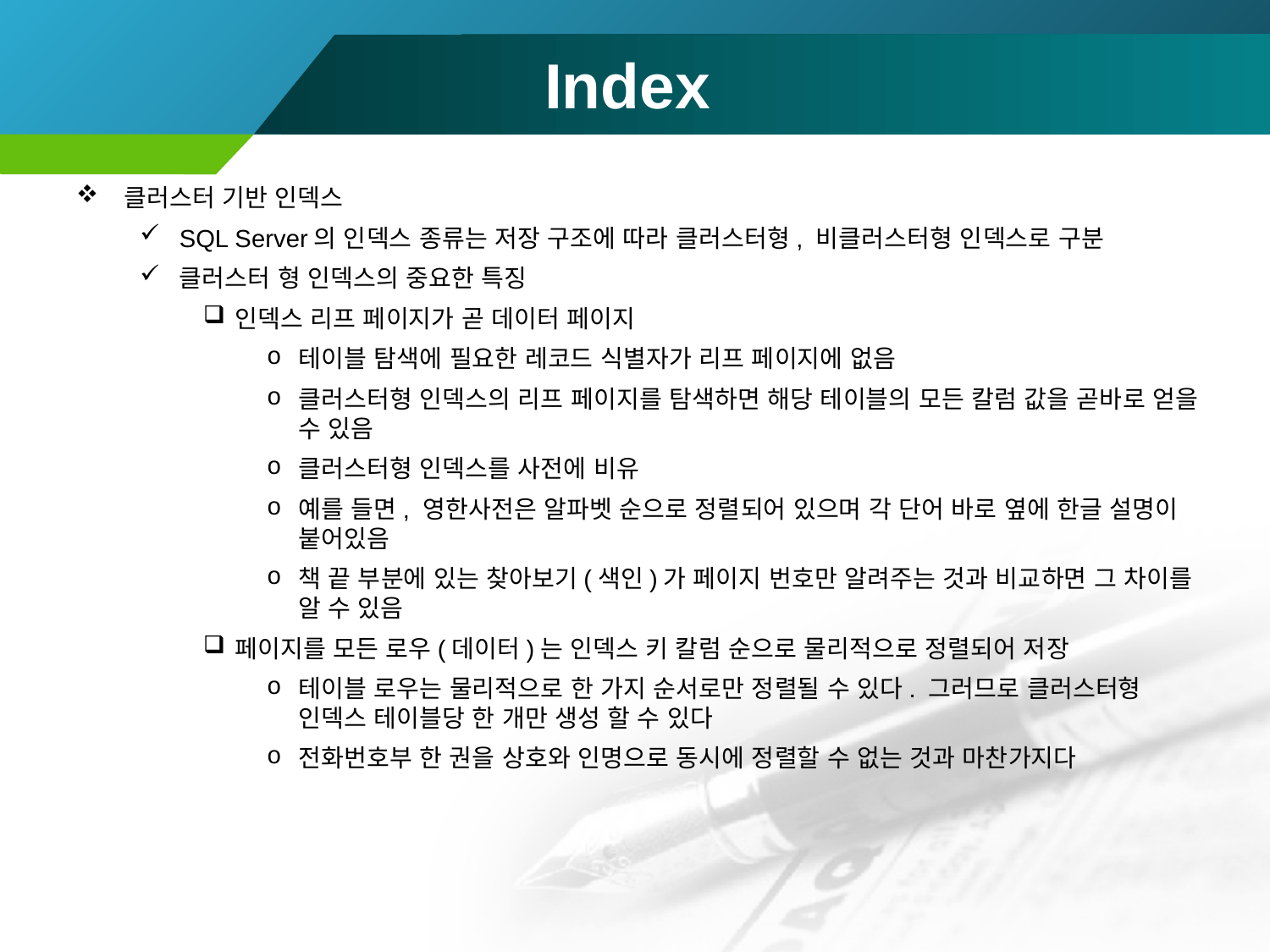

Index
클러스터 기반 인덱스
SQL Server의 인덱스 종류는 저장 구조에 따라 클러스터형, 비클러스터형 인덱스로 구분
클러스터 형 인덱스의 중요한 특징
인덱스 리프 페이지가 곧 데이터 페이지
테이블 탐색에 필요한 레코드 식별자가 리프 페이지에 없음
클러스터형 인덱스의 리프 페이지를 탐색하면 해당 테이블의 모든 칼럼 값을 곧바로 얻을 수 있음
클러스터형 인덱스를 사전에 비유
예를 들면, 영한사전은 알파벳 순으로 정렬되어 있으며 각 단어 바로 옆에 한글 설명이 붙어있음
책 끝 부분에 있는 찾아보기(색인)가 페이지 번호만 알려주는 것과 비교하면 그 차이를 알 수 있음
페이지를 모든 로우(데이터)는 인덱스 키 칼럼 순으로 물리적으로 정렬되어 저장
테이블 로우는 물리적으로 한 가지 순서로만 정렬될 수 있다. 그러므로 클러스터형 인덱스 테이블당 한 개만 생성 할 수 있다
전화번호부 한 권을 상호와 인명으로 동시에 정렬할 수 없는 것과 마찬가지다